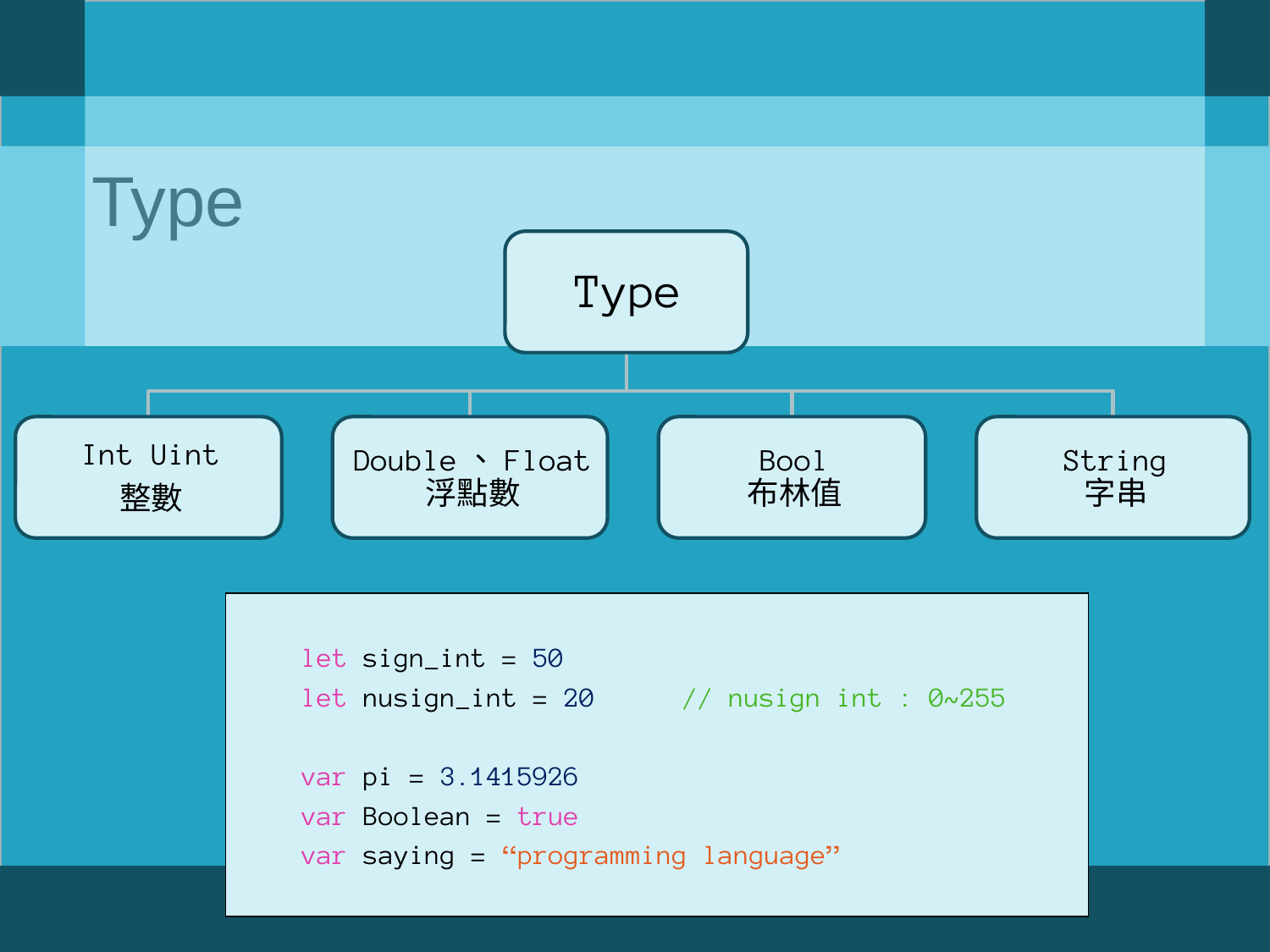

Type
Int Uint
整數
Double、Float
浮點數
Bool
布林值
String
字串
# Type

let sign_int = 50
let nusign_int = 20	// nusign int : 0~255

var pi = 3.1415926
var Boolean = true
var saying = “programming language”